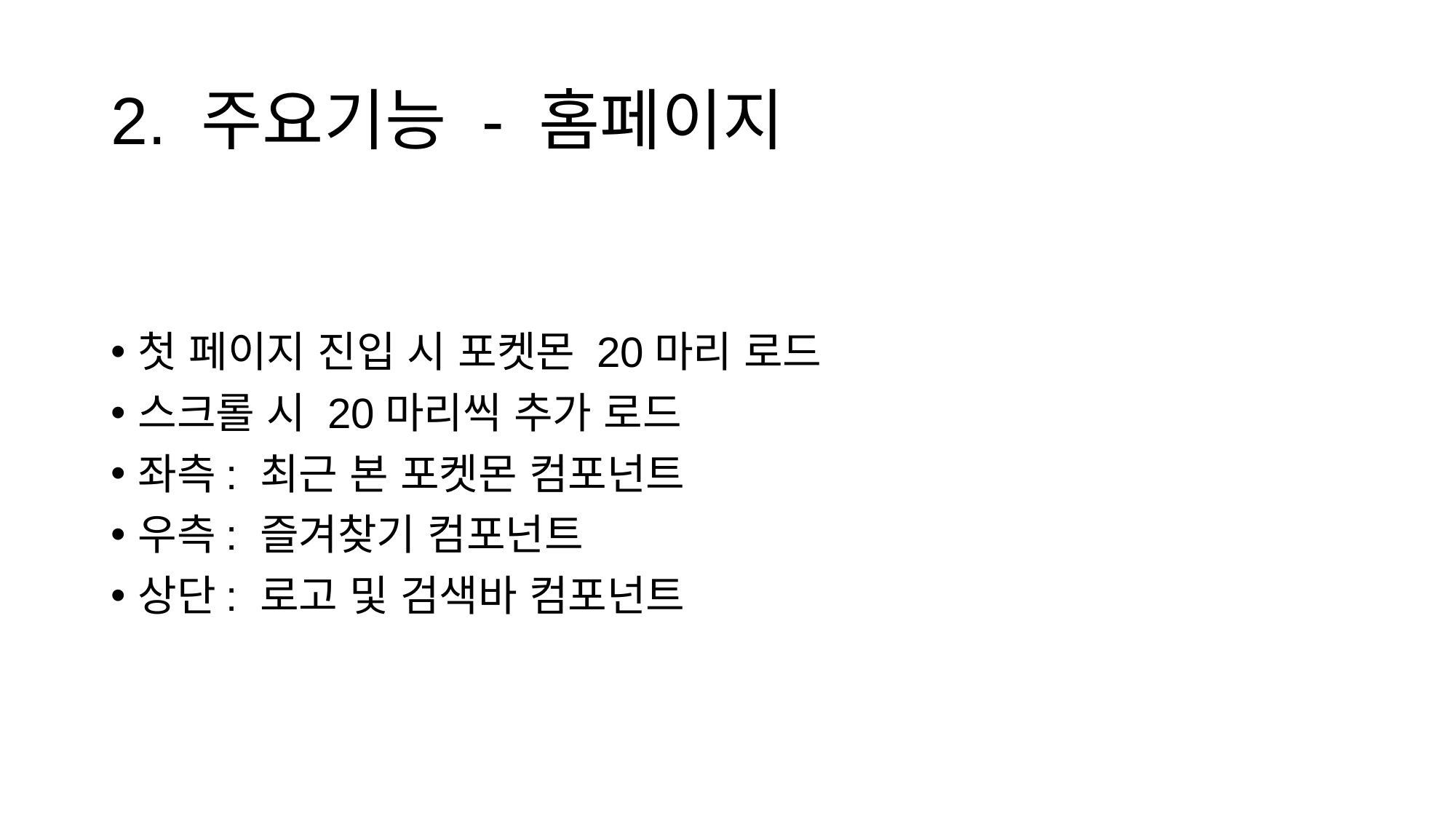

# 2. 주요기능 - 홈페이지
첫 페이지 진입 시 포켓몬 20마리 로드
스크롤 시 20마리씩 추가 로드
좌측: 최근 본 포켓몬 컴포넌트
우측: 즐겨찾기 컴포넌트
상단: 로고 및 검색바 컴포넌트